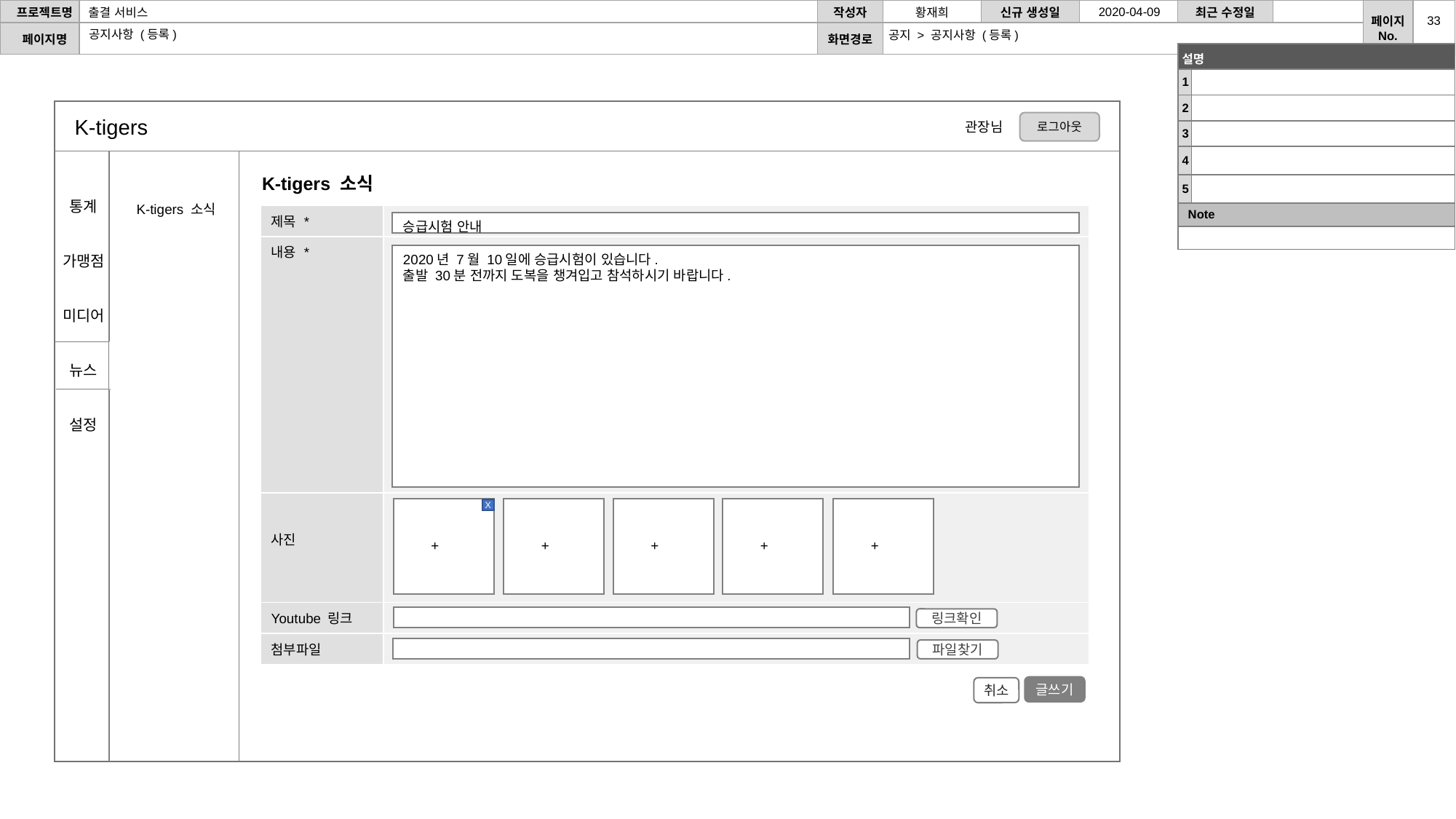

2020-04-09
33
공지사항 (등록)
공지 > 공지사항 (등록)
| 설명 |  |
| --- | --- |
| 1 |  |
| 2 |  |
| 3 |  |
| 4 |  |
| 5 |  |
| Note |  |
|  |  |

K-tigers
로그아웃
관장님
K-tigers 소식
K-tigers 소식
통계

가맹점

미디어

뉴스

설정
| 제목 \* |  |
| --- | --- |
| 내용 \* |  |
| 사진 |  |
| Youtube 링크 |  |
| 첨부파일 |  |
승급시험 안내
2020년 7월 10일에 승급시험이 있습니다.
출발 30분 전까지 도복을 챙겨입고 참석하시기 바랍니다.

       +

       +

       +

       +

       +
X

링크확인

파일찾기
글쓰기
취소